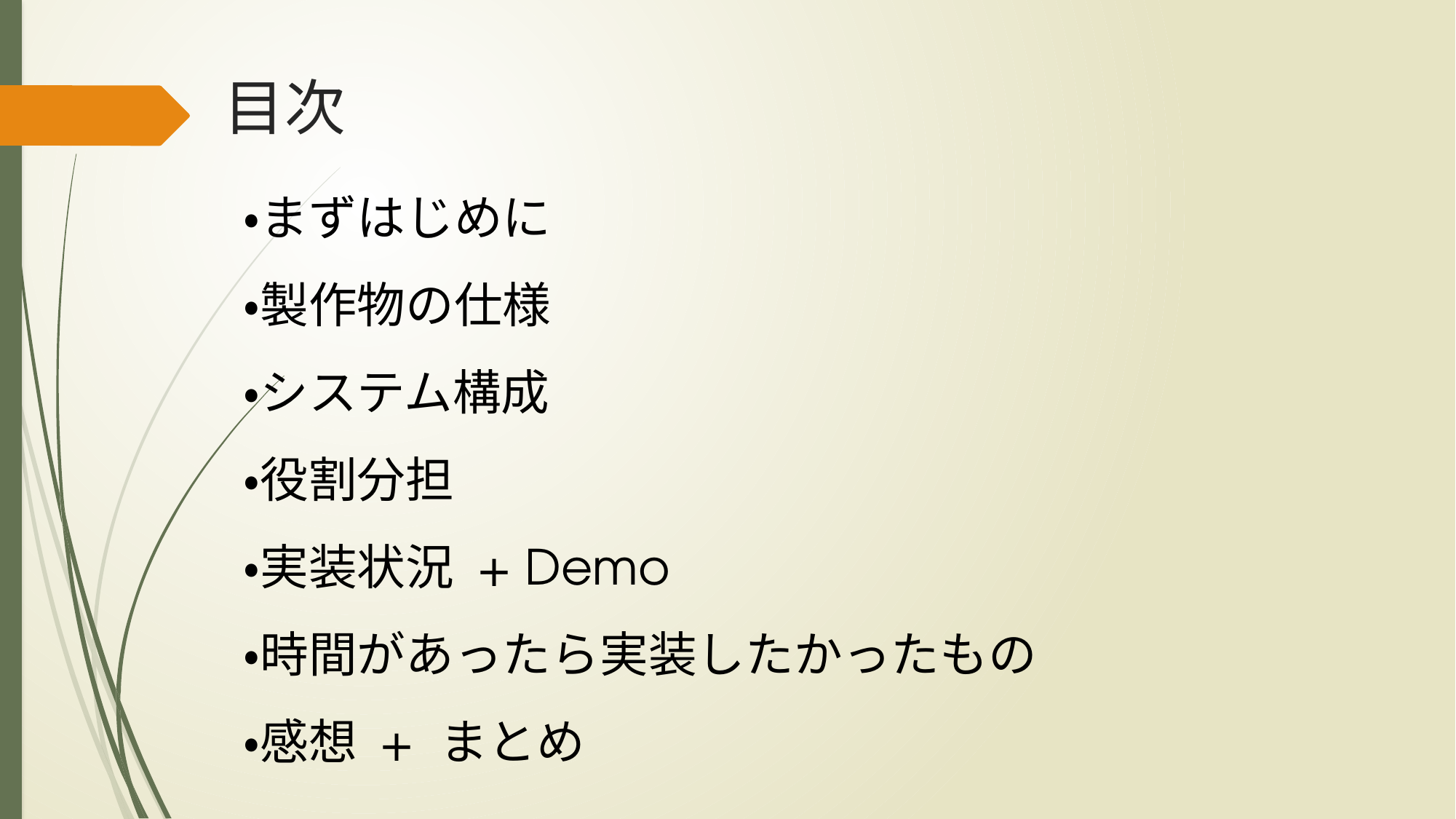

# 目次
・まずはじめに
・製作物の仕様
・システム構成
・役割分担
・実装状況 + Demo
・時間があったら実装したかったもの
・感想 + まとめ